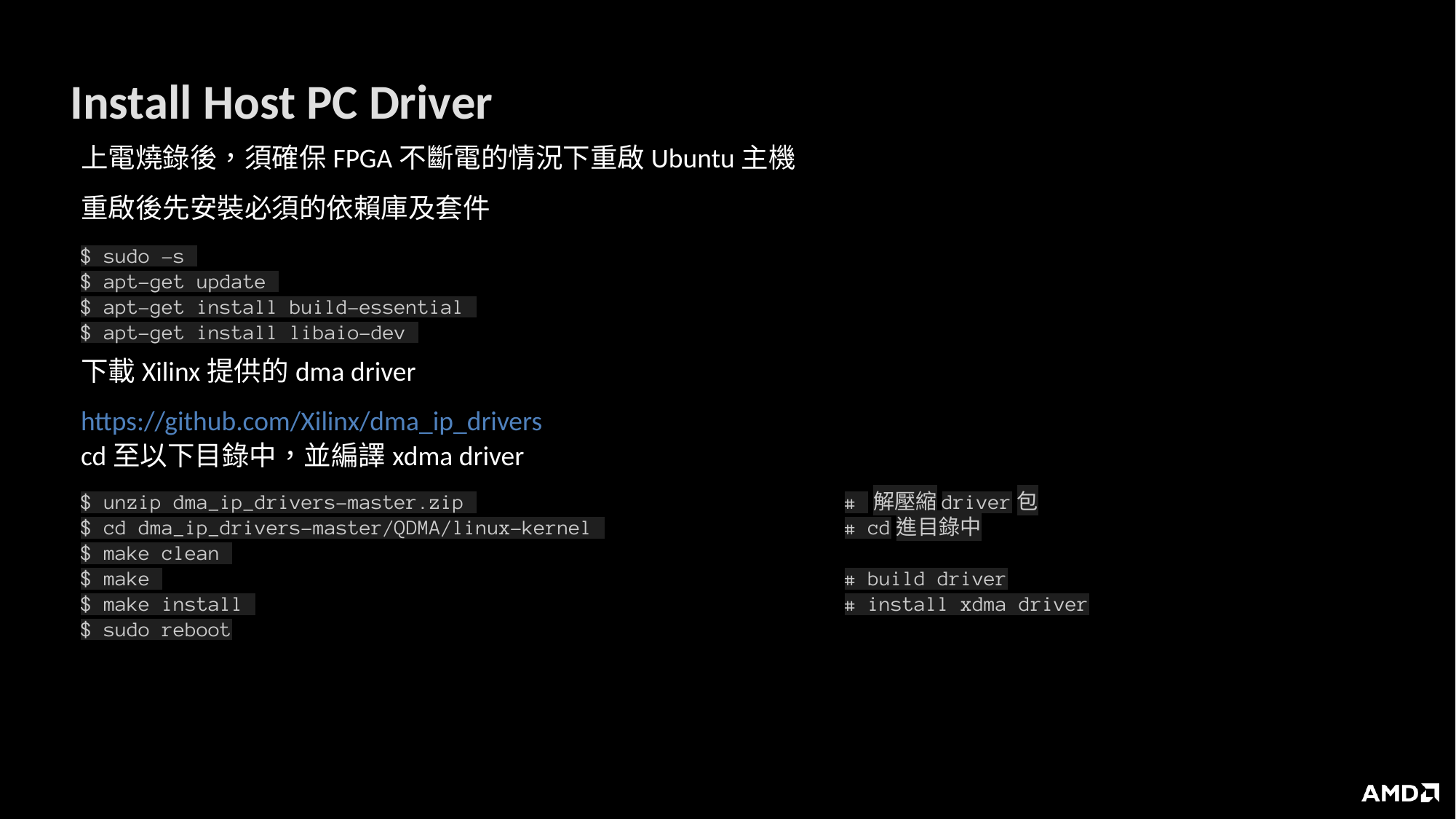

# Install Host PC Driver
上電燒錄後，須確保FPGA不斷電的情況下重啟Ubuntu主機
重啟後先安裝必須的依賴庫及套件
$ sudo –s
$ apt-get update
$ apt-get install build-essential
$ apt-get install libaio-dev
下載Xilinx提供的dma driver
https://github.com/Xilinx/dma_ip_drivers
cd至以下目錄中，並編譯xdma driver
$ unzip dma_ip_drivers-master.zip 				# 解壓縮driver包
$ cd dma_ip_drivers-master/QDMA/linux-kernel 			# cd進目錄中
$ make clean
$ make 							# build driver
$ make install 						# install xdma driver
$ sudo reboot